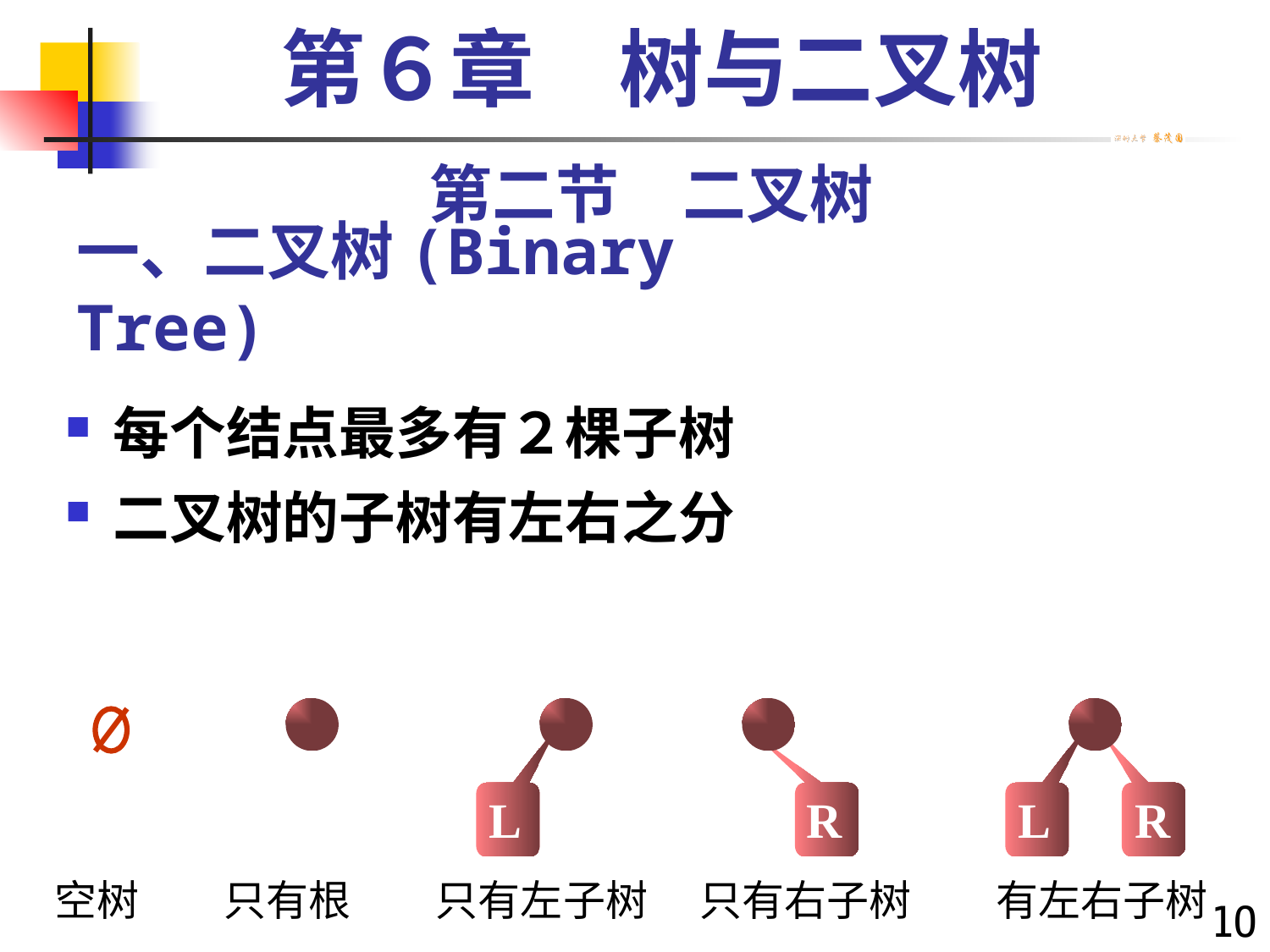

第６章　树与二叉树
第二节　二叉树
# 一、二叉树(Binary Tree)
每个结点最多有２棵子树
二叉树的子树有左右之分

L
R

L

R
空树　　只有根　　只有左子树　 只有右子树　　有左右子树
10